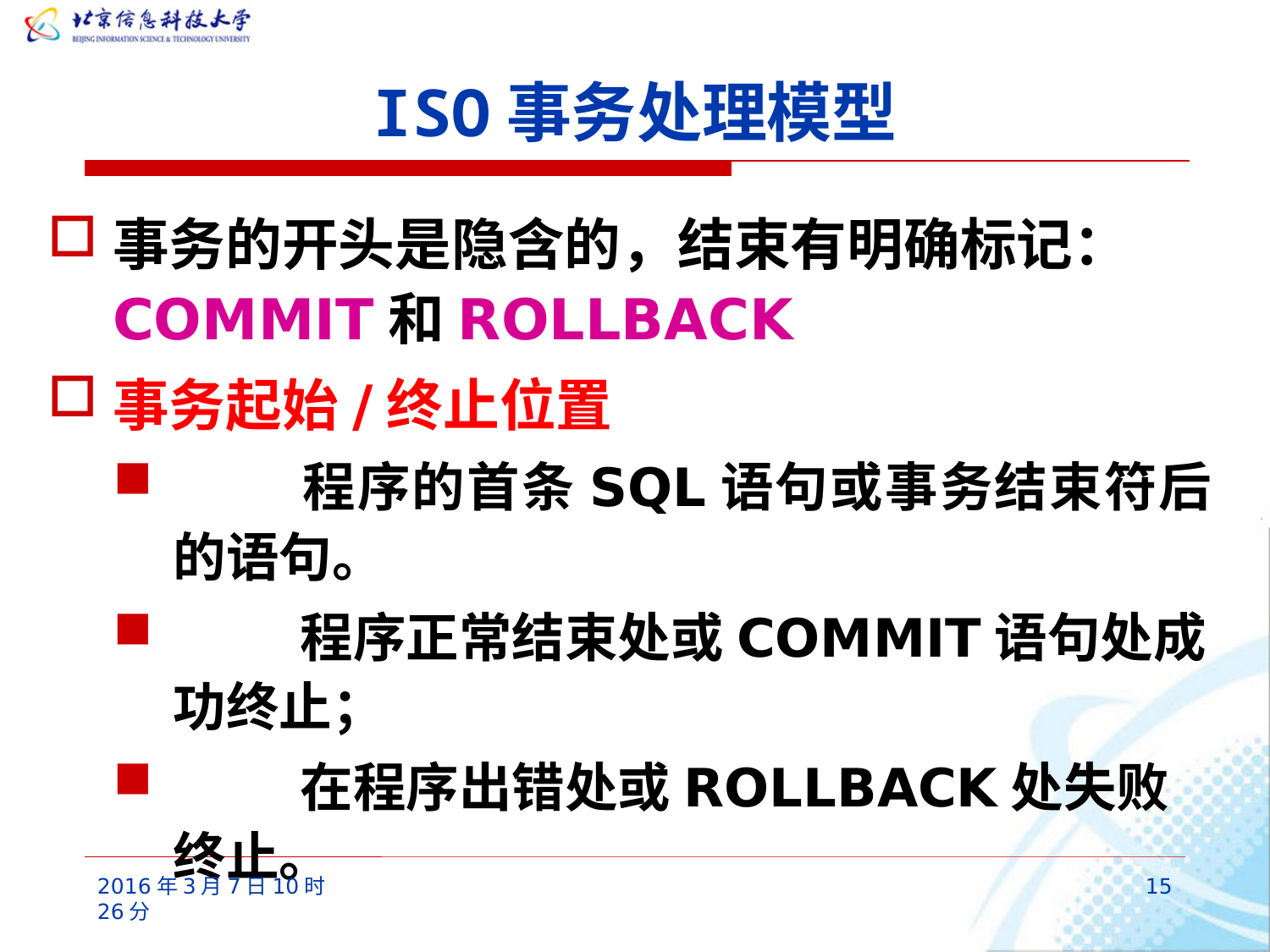

# ISO事务处理模型
事务的开头是隐含的，结束有明确标记：COMMIT和ROLLBACK
事务起始/终止位置
	程序的首条SQL语句或事务结束符后的语句。
	程序正常结束处或COMMIT语句处成功终止；
	在程序出错处或ROLLBACK处失败终止。
2016年3月7日10时26分
15